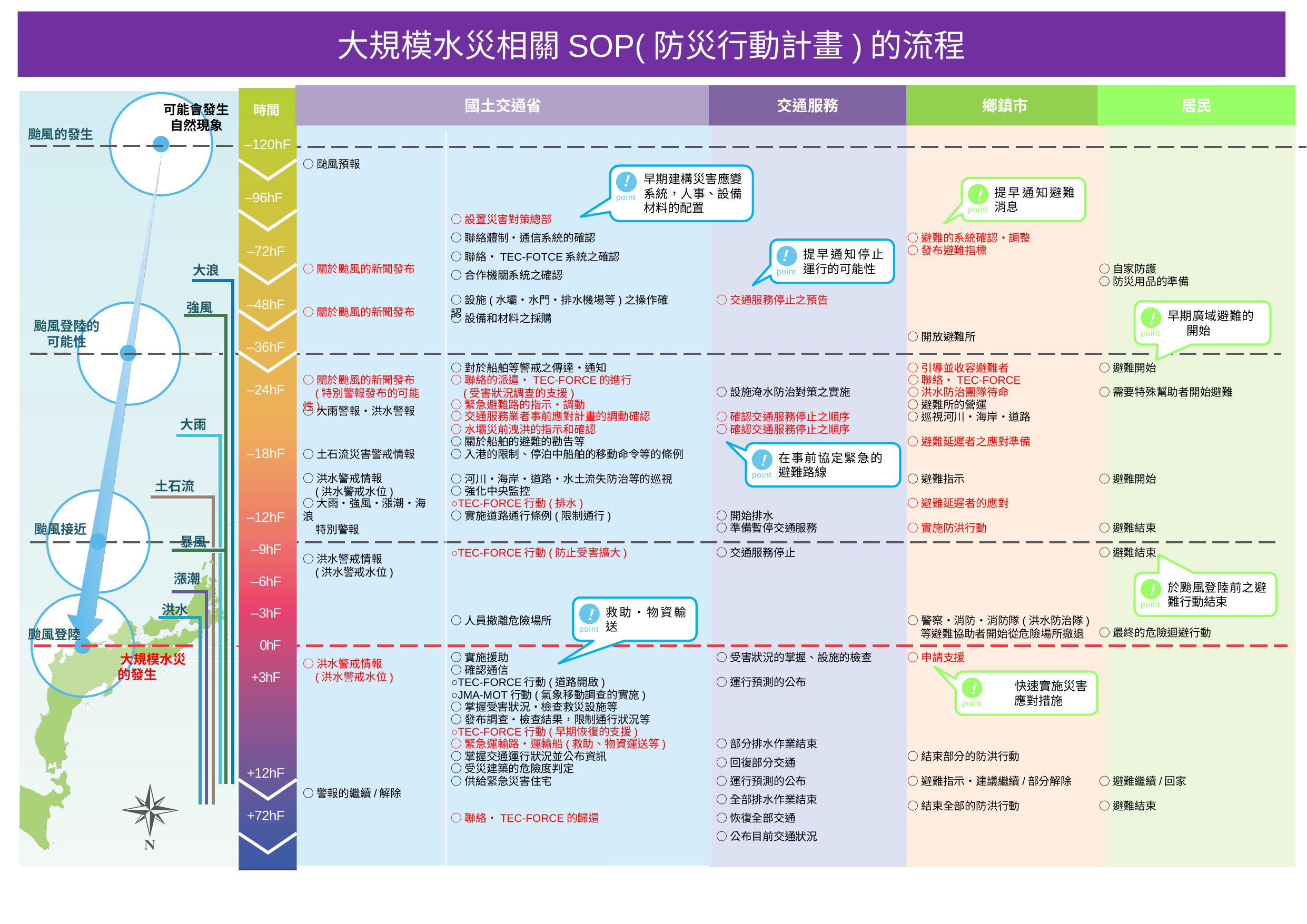

大規模水災相關SOP(防災行動計畫)的流程
國土交通省
交通服務
鄉鎮市
居民

可能會發生自然現象
時間
颱風的發生

–120hF

○颱風預報

早期建構災害應變系統，人事、設備材料的配置
！

提早通知避難消息
！

–96hF
point
point
○設置災害對策總部

○聯絡體制‧通信系統的確認
○避難的系統確認‧調整
提早通知停止運行的可能性
○發布避難指標
–72hF
！
○聯絡‧TEC-FOTCE系統之確認

大浪
○關於颱風的新聞發布
○自家防護

○合作機關系統之確認
point
○防災用品的準備

○設施(水壩‧水門‧排水機場等)之操作確認
○交通服務停止之預告
強風
–48hF
○關於颱風的新聞發布
早期廣域避難的          開始

！
○設備和材料之採購

颱風登陸的
可能性

○開放避難所
point
–36hF

○對於船舶等警戒之傳達‧通知
○引導並收容避難者
○避難開始
○關於颱風的新聞發布
    (特別警報發布的可能性)
○聯絡的派遣‧TEC-FORCE的進行
    (受害狀況調查的支援)
○聯絡‧TEC-FORCE
–24hF
○設施淹水防治對策之實施
○洪水防治團隊待命
○需要特殊幫助者開始避難
○緊急避難路的指示‧調動
○避難所的營運
○大雨警報‧洪水警報
○交通服務業者事前應對計畫的調動確認
○確認交通服務停止之順序
○巡視河川‧海岸‧道路
大雨
○水壩災前洩洪的指示和確認
○確認交通服務停止之順序
○關於船舶的避難的勸告等
○避難延遲者之應對準備

○土石流災害警戒情報
○入港的限制、停泊中船舶的移動命令等的條例
在事前協定緊急的   避難路線
–18hF
！

○洪水警戒情報
    (洪水警戒水位)
○河川‧海岸‧道路‧水土流失防治等的巡視
○避難指示
○避難開始
point
土石流
○強化中央監控

○大雨‧強風‧漲潮‧海浪
    特別警報
○TEC-FORCE行動(排水)
○避難延遲者的應對

○實施道路通行條例(限制通行)
○開始排水
–12hF
颱風接近
○準備暫停交通服務
○實施防洪行動
○避難結束
暴風

–9hF
○TEC-FORCE行動(防止受害擴大)
○交通服務停止
○避難結束

○洪水警戒情報
    (洪水警戒水位)

漲潮
–6hF
於颱風登陸前之避難行動結束

！

洪水
救助‧物資輸送
point
！

–3hF

○人員撤離危險場所
○警察‧消防‧消防隊(洪水防治隊)
    等避難協助者開始從危險場所撤退

颱風登陸
○最終的危險迴避行動
point
0hF

大規模水災
的發生
○實施援助
○受害狀況的掌握、設施的檢查
○申請支援
○洪水警戒情報
    (洪水警戒水位)
○確認通信
+3hF
○TEC-FORCE行動(道路開啟)
○運行預測的公布
快速實施災害
　　應對措施
！

○JMA-MOT行動(氣象移動調查的實施)
○掌握受害狀況‧檢查救災設施等
point
○發布調查‧檢查結果，限制通行狀況等
○TEC-FORCE行動(早期恢復的支援)
○緊急運輸路‧運輸船(救助、物資運送等)
○部分排水作業結束
○掌握交通運行狀況並公布資訊
○結束部分的防洪行動
○回復部分交通
○受災建築的危險度判定
+12hF
○供給緊急災害住宅
○運行預測的公布
○避難指示‧建議繼續/部分解除
○避難繼續/回家

○警報的繼續/解除

○全部排水作業結束
○結束全部的防洪行動
○避難結束
+72hF
○聯絡‧TEC-FORCE的歸還
○恢復全部交通
○公布目前交通狀況